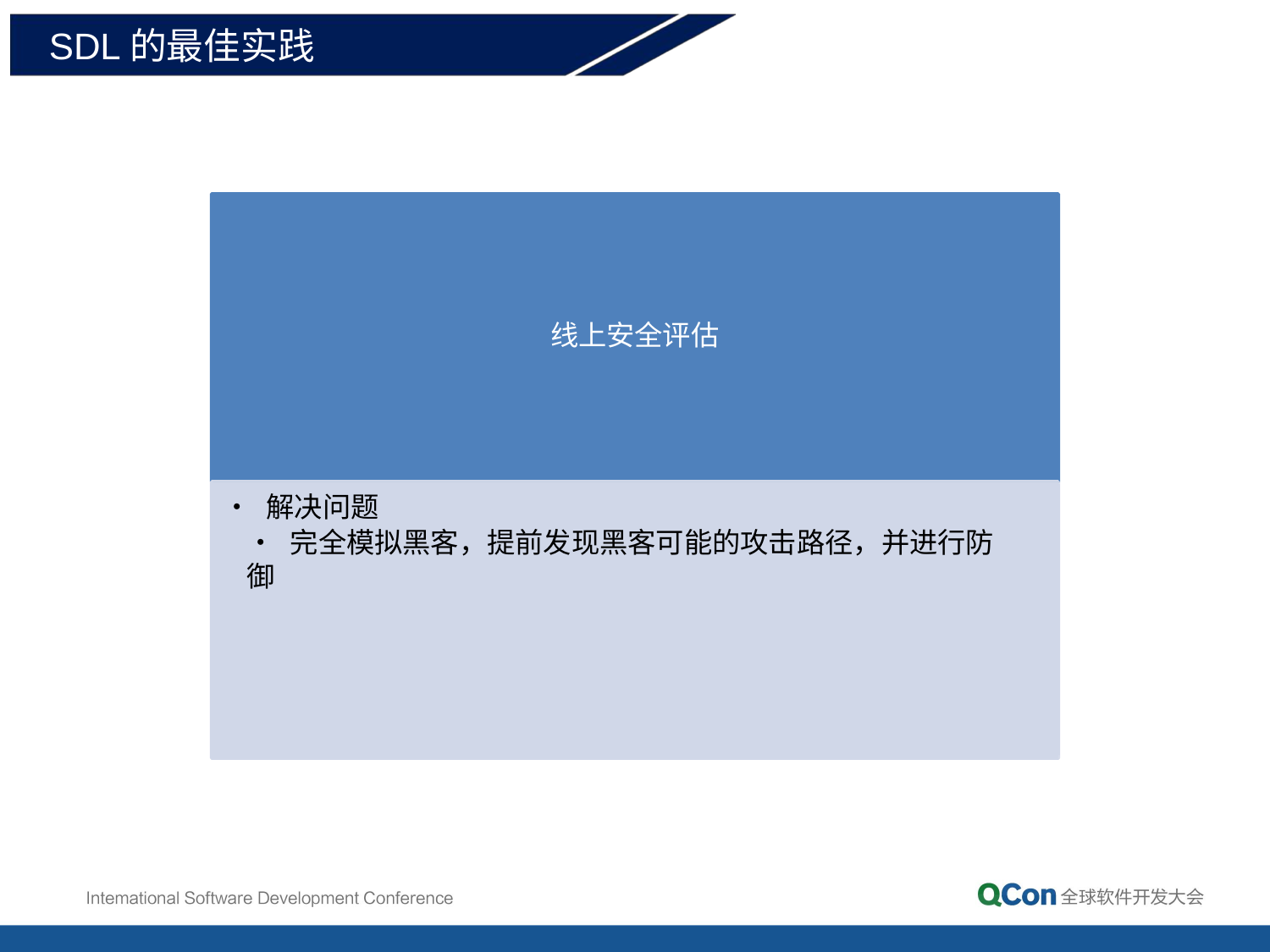

# SDL的最佳实践

线上安全评估

• 解决问题
• 完全模拟黑客，提前发现黑客可能的攻击路径，并进行防御